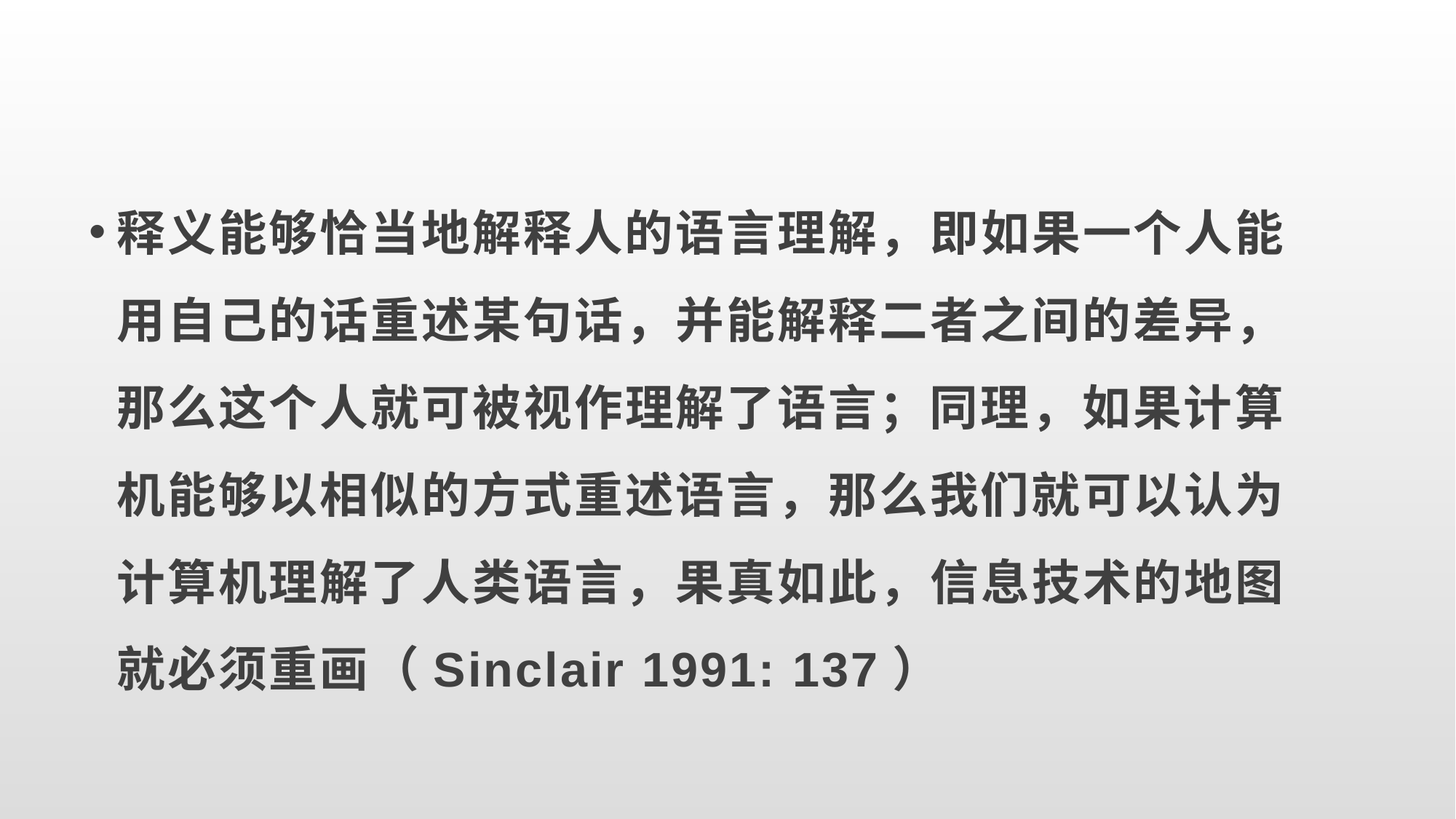

释义能够恰当地解释人的语言理解，即如果一个人能用自己的话重述某句话，并能解释二者之间的差异，那么这个人就可被视作理解了语言；同理，如果计算机能够以相似的方式重述语言，那么我们就可以认为计算机理解了人类语言，果真如此，信息技术的地图就必须重画（Sinclair 1991: 137）